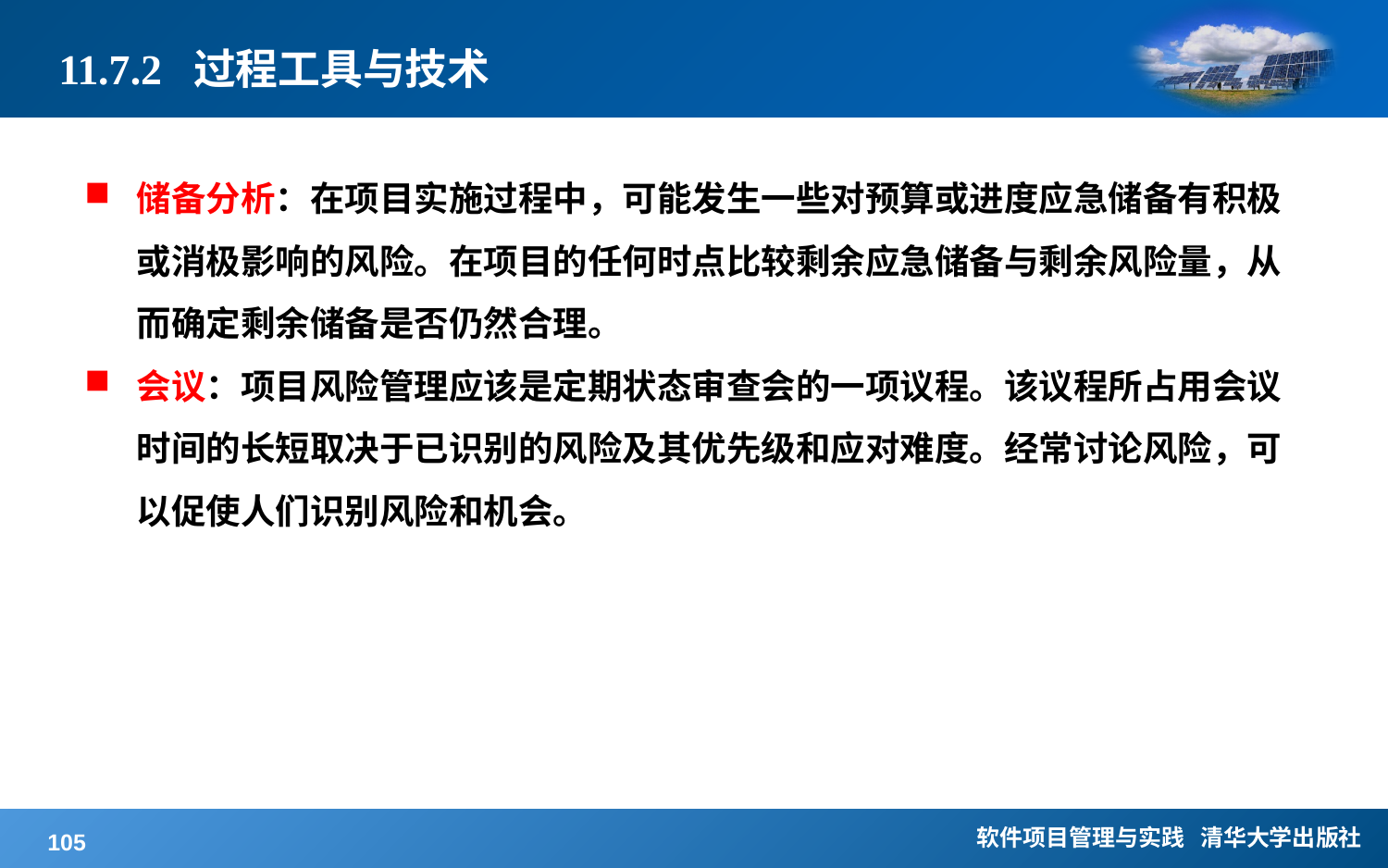

# 11.7.2  过程工具与技术
储备分析：在项目实施过程中，可能发生一些对预算或进度应急储备有积极或消极影响的风险。在项目的任何时点比较剩余应急储备与剩余风险量，从而确定剩余储备是否仍然合理。
会议：项目风险管理应该是定期状态审查会的一项议程。该议程所占用会议时间的长短取决于已识别的风险及其优先级和应对难度。经常讨论风险，可以促使人们识别风险和机会。